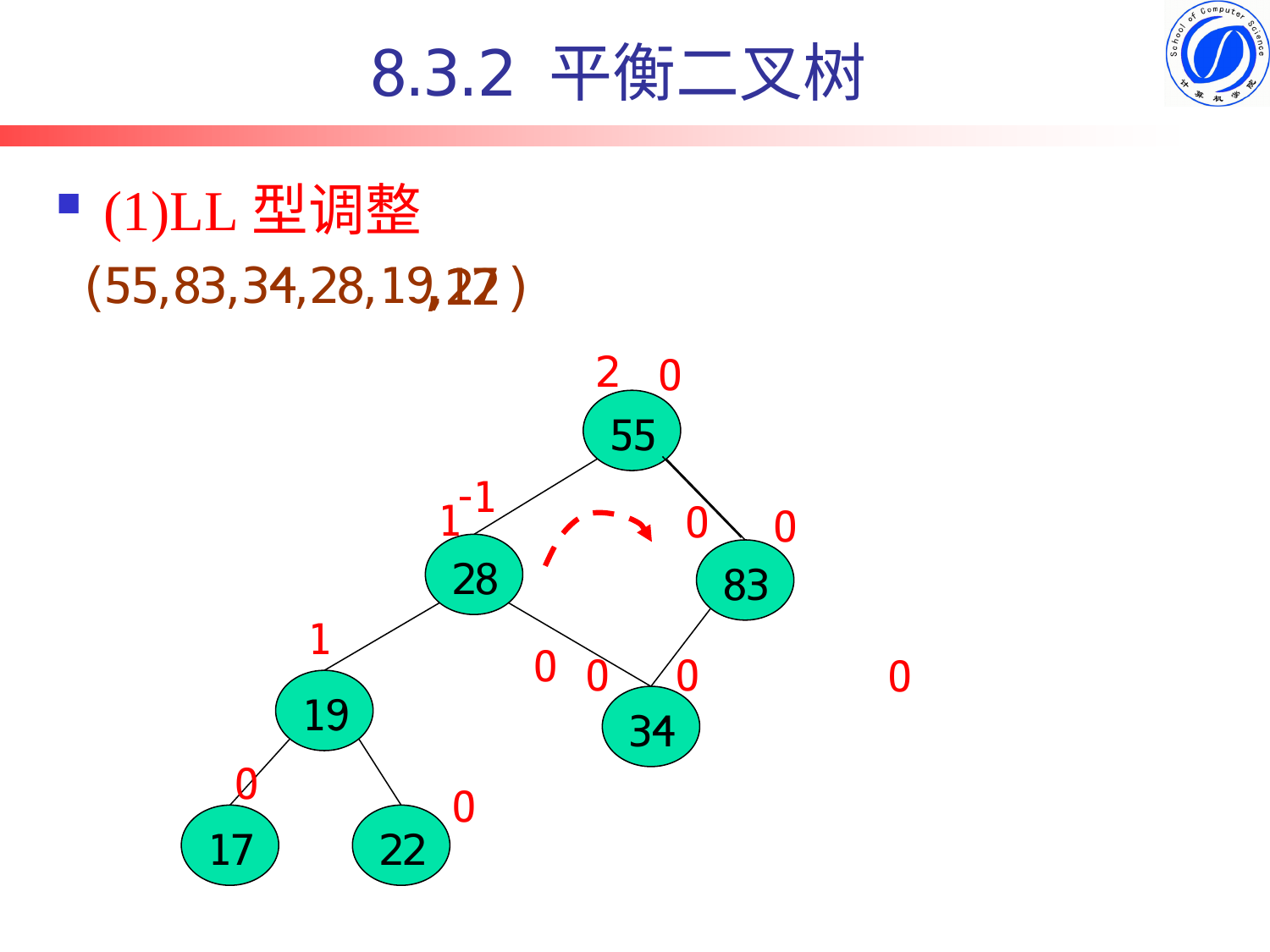

8.3.2 平衡二叉树
(1)LL型调整
,17
(55,83,34,28,19     )
,22
2
1
1
0
0
0
-1
0
0
0
0
55
83

28
19
34
17
22
0
0